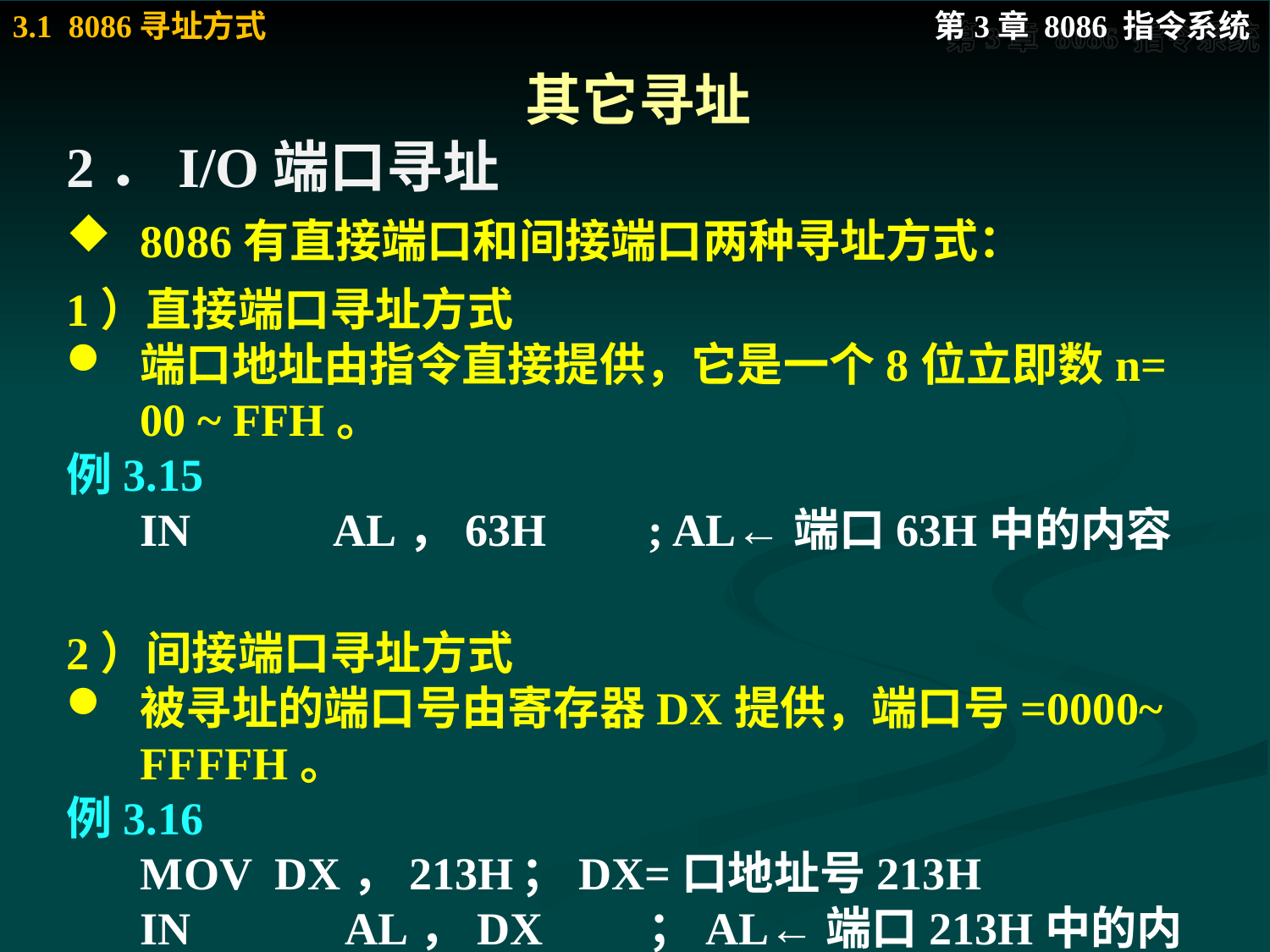

# 其它寻址
2．I/O端口寻址
8086有直接端口和间接端口两种寻址方式：
1）直接端口寻址方式
端口地址由指令直接提供，它是一个8位立即数n= 00 ~ FFH。
例3.15
	IN	      AL，63H	; AL←端口63H中的内容
2）间接端口寻址方式
被寻址的端口号由寄存器DX提供，端口号=0000~ FFFFH。
例3.16
	MOV  DX，213H	；DX=口地址号213H
	IN	       AL，DX	；AL←端口213H中的内容